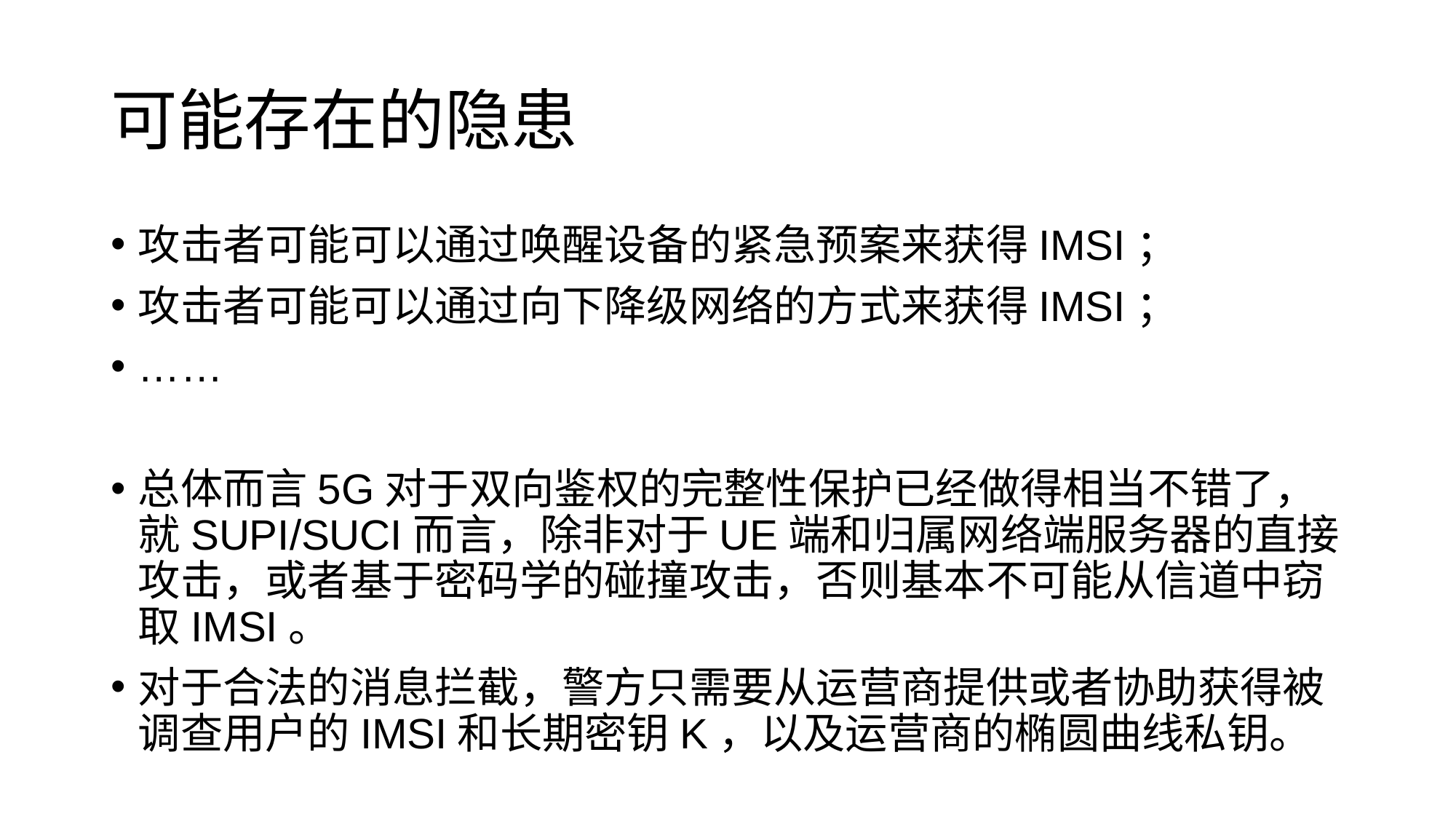

# 可能存在的隐患
攻击者可能可以通过唤醒设备的紧急预案来获得IMSI；
攻击者可能可以通过向下降级网络的方式来获得IMSI；
……

总体而言5G对于双向鉴权的完整性保护已经做得相当不错了，就SUPI/SUCI而言，除非对于UE端和归属网络端服务器的直接攻击，或者基于密码学的碰撞攻击，否则基本不可能从信道中窃取IMSI。
对于合法的消息拦截，警方只需要从运营商提供或者协助获得被调查用户的IMSI和长期密钥K，以及运营商的椭圆曲线私钥。